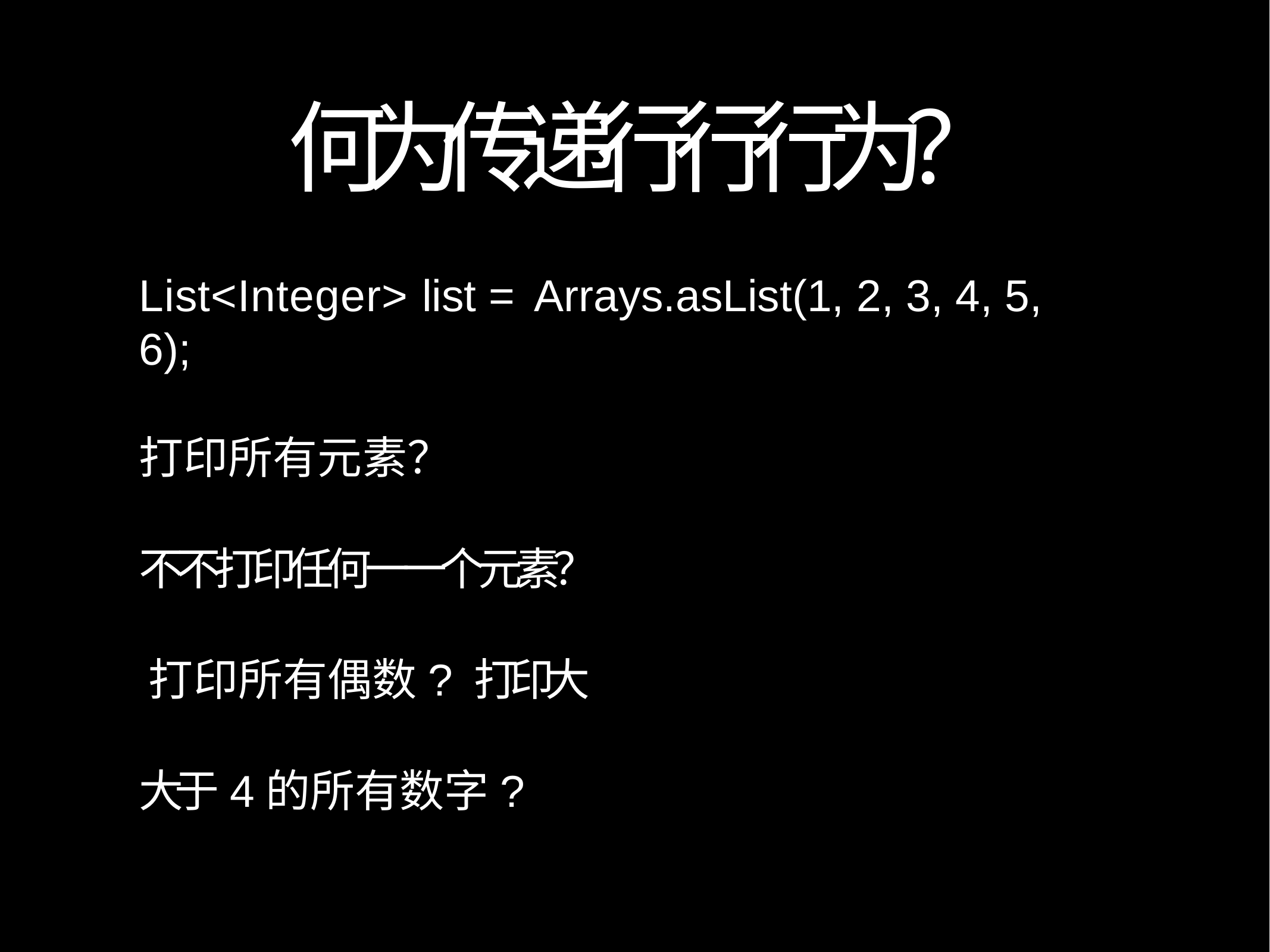

# 何为传递⾏行行为？
List<Integer> list = Arrays.asList(1, 2, 3, 4, 5, 6);

打印所有元素？
不不打印任何⼀一个元素？ 打印所有偶数? 打印⼤大于4的所有数字?